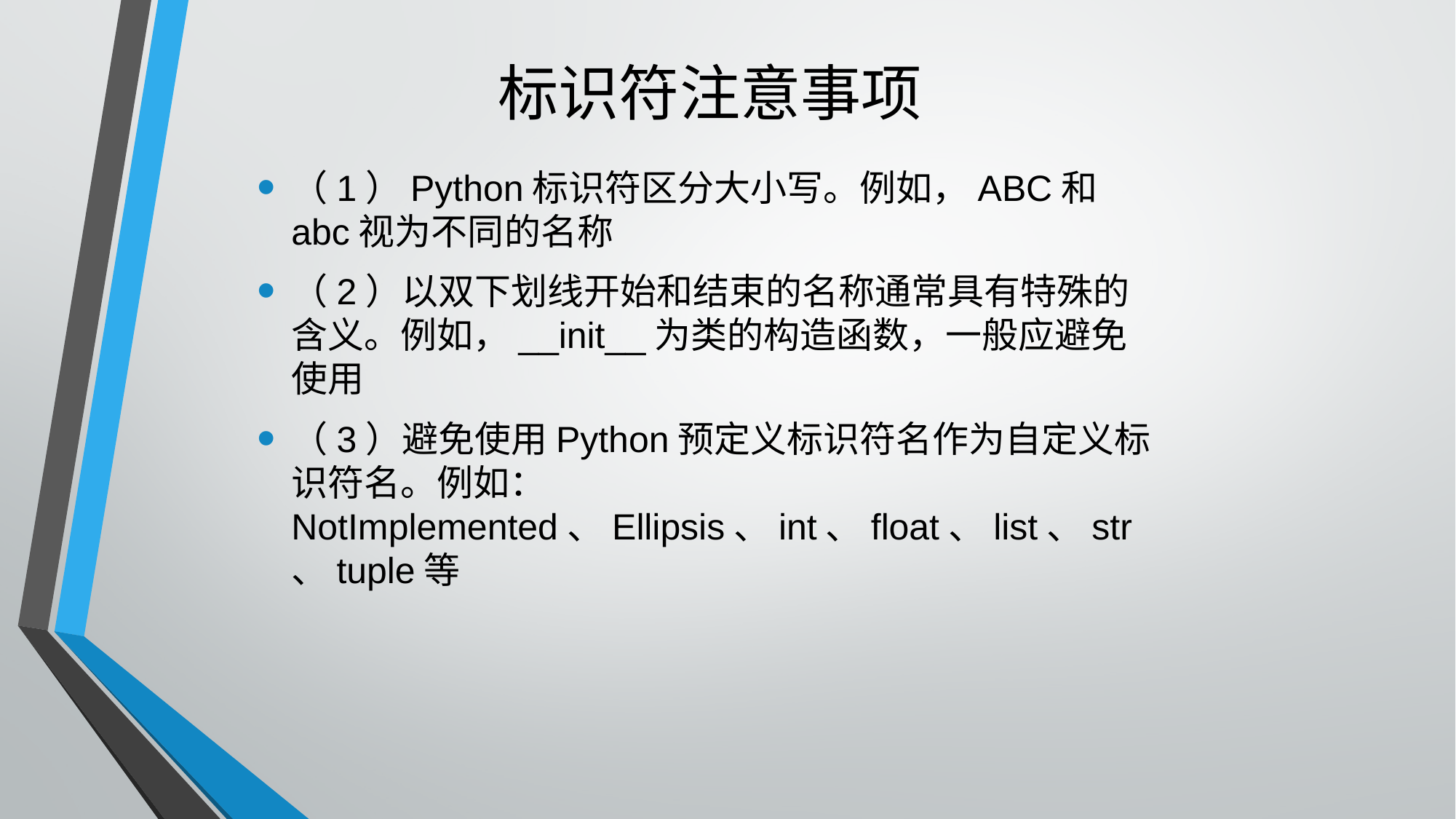

# 标识符注意事项
（1）Python标识符区分大小写。例如，ABC和abc视为不同的名称
（2）以双下划线开始和结束的名称通常具有特殊的含义。例如，__init__为类的构造函数，一般应避免使用
（3）避免使用Python预定义标识符名作为自定义标识符名。例如：NotImplemented、Ellipsis、int、float、list、str、tuple等